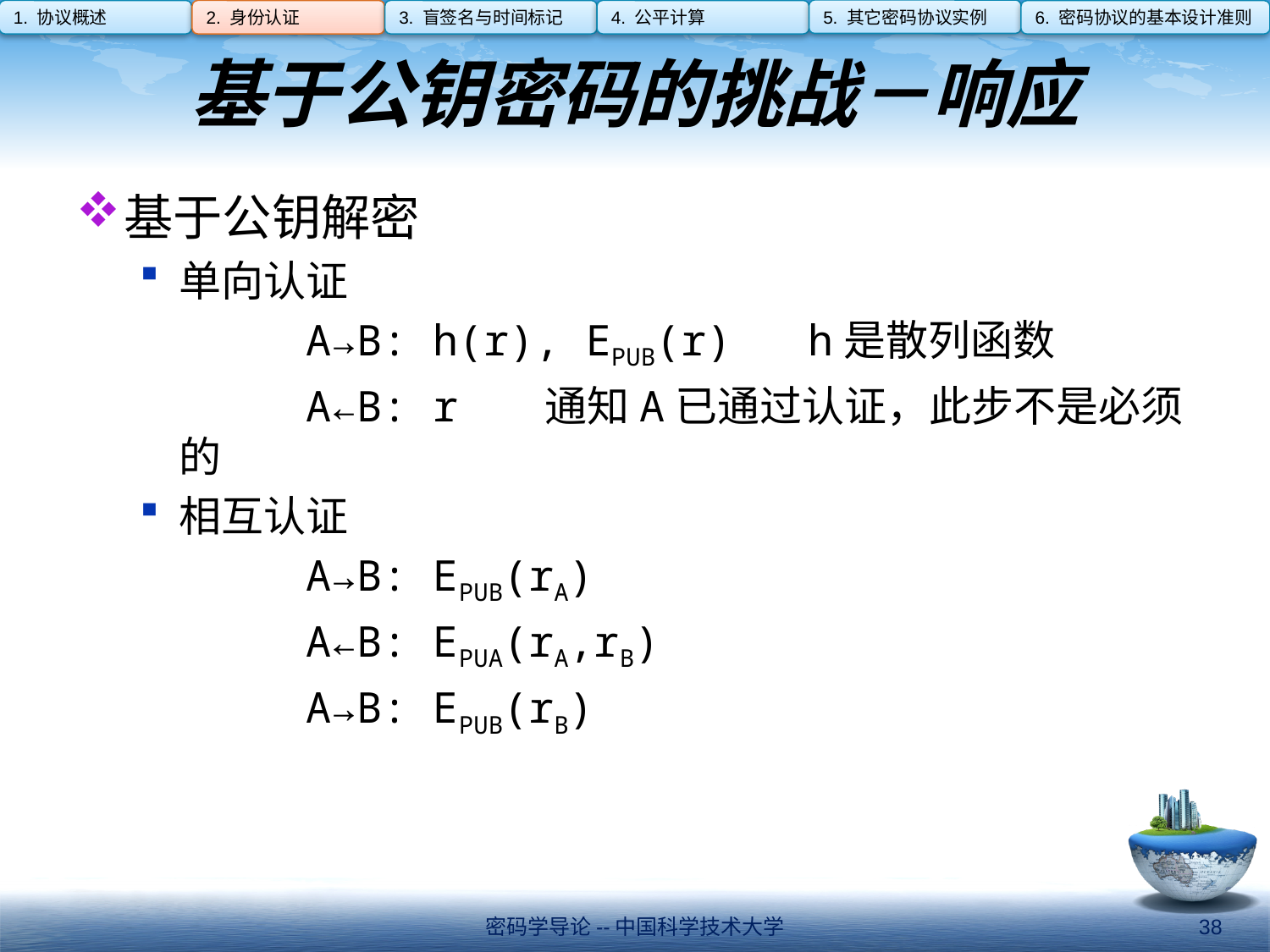

5. 其它密码协议实例
1. 协议概述
2. 身份认证
3. 盲签名与时间标记
4. 公平计算
6. 密码协议的基本设计准则
# 基于公钥密码的挑战－响应
基于公钥解密
单向认证
		A→B: h(r), EPUB(r)   h是散列函数
		A←B: r   通知A已通过认证，此步不是必须的
相互认证
		A→B: EPUB(rA)
		A←B: EPUA(rA,rB)
		A→B: EPUB(rB)
密码学导论--中国科学技术大学
38